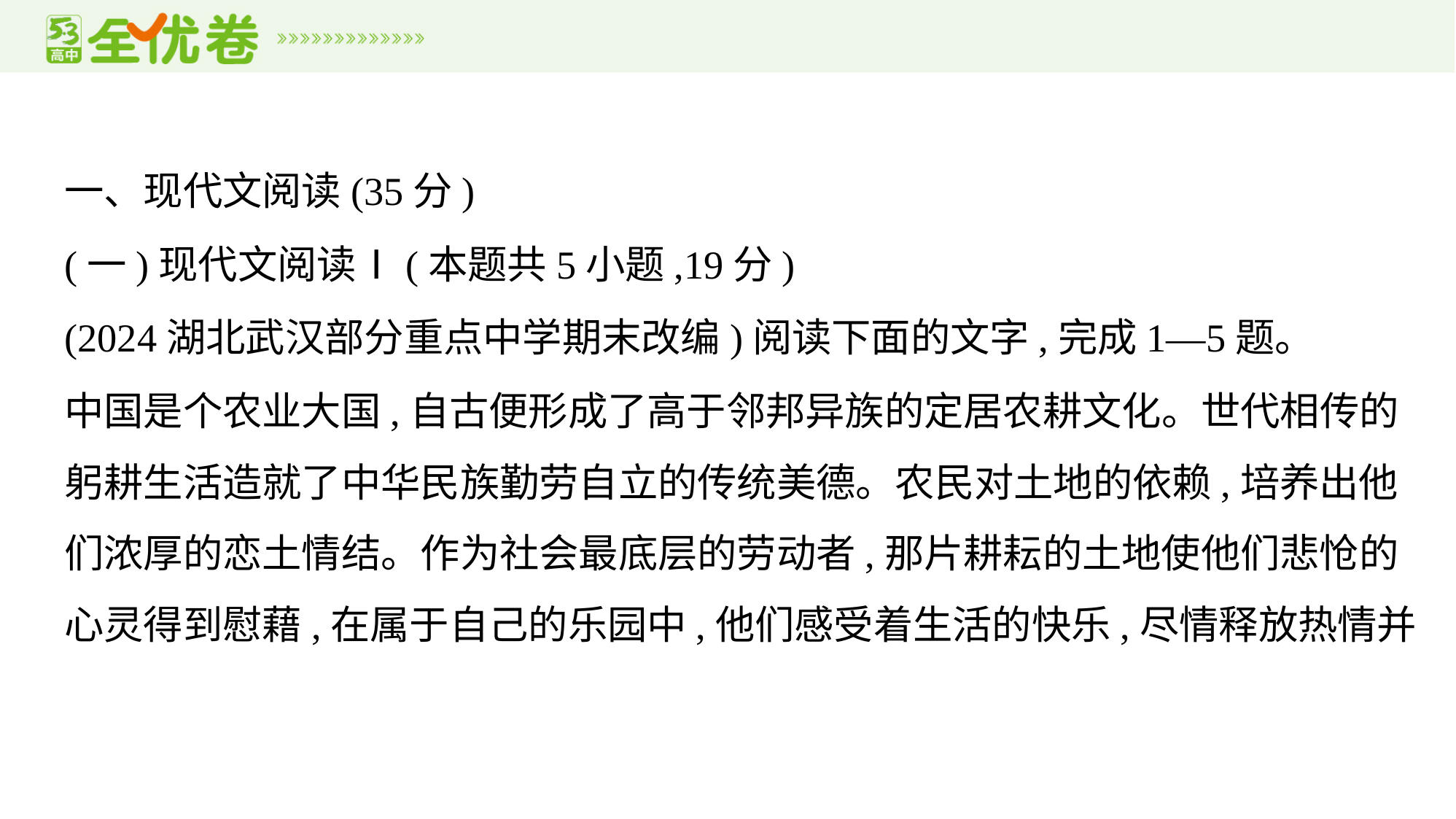

一、现代文阅读(35分)
(一)现代文阅读Ⅰ(本题共5小题,19分)
(2024湖北武汉部分重点中学期末改编)阅读下面的文字,完成1—5题。
中国是个农业大国,自古便形成了高于邻邦异族的定居农耕文化。世代相传的
躬耕生活造就了中华民族勤劳自立的传统美德。农民对土地的依赖,培养出他
们浓厚的恋土情结。作为社会最底层的劳动者,那片耕耘的土地使他们悲怆的
心灵得到慰藉,在属于自己的乐园中,他们感受着生活的快乐,尽情释放热情并